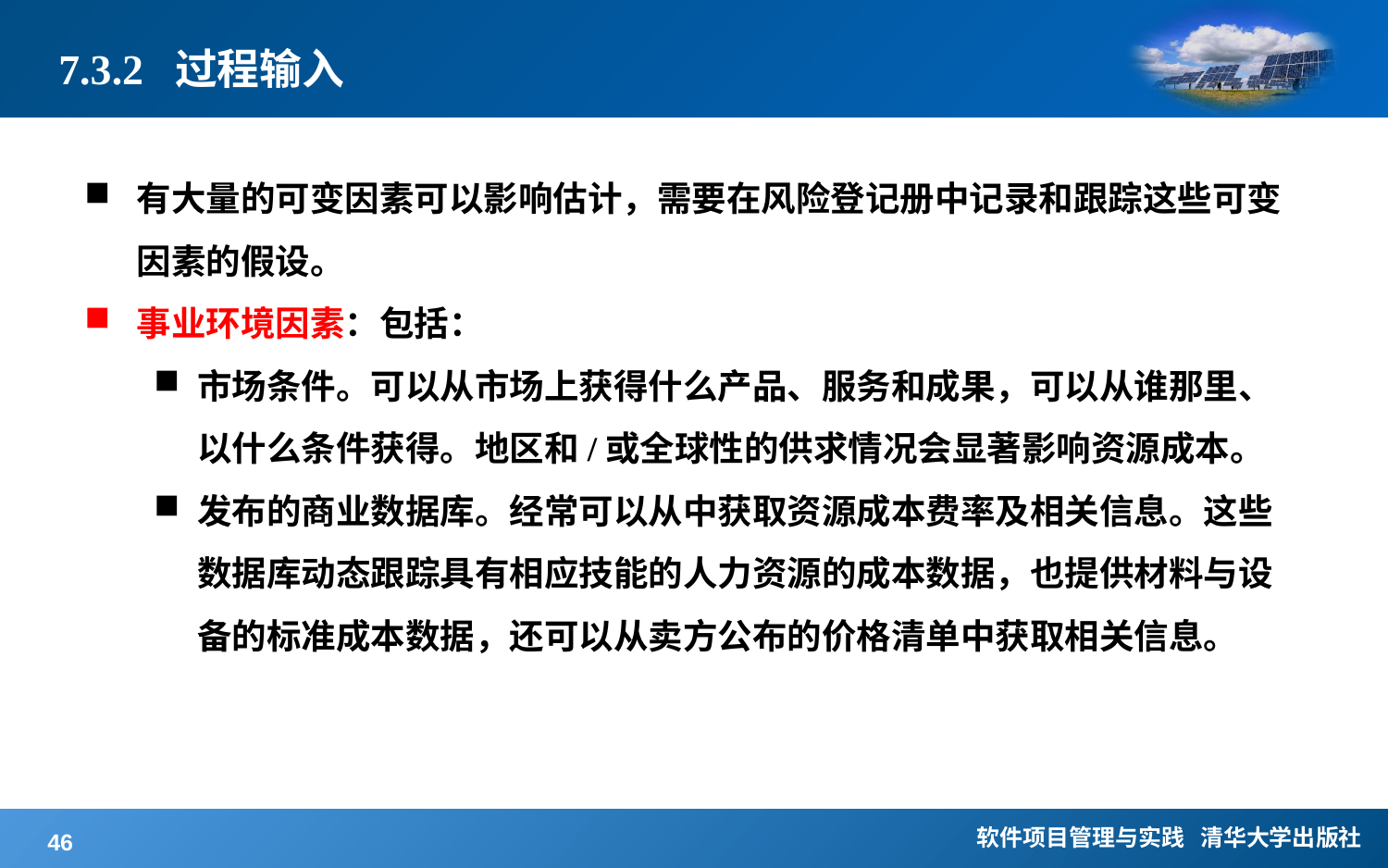

# 7.3.2  过程输入
有大量的可变因素可以影响估计，需要在风险登记册中记录和跟踪这些可变因素的假设。
事业环境因素：包括：
市场条件。可以从市场上获得什么产品、服务和成果，可以从谁那里、以什么条件获得。地区和/或全球性的供求情况会显著影响资源成本。
发布的商业数据库。经常可以从中获取资源成本费率及相关信息。这些数据库动态跟踪具有相应技能的人力资源的成本数据，也提供材料与设备的标准成本数据，还可以从卖方公布的价格清单中获取相关信息。